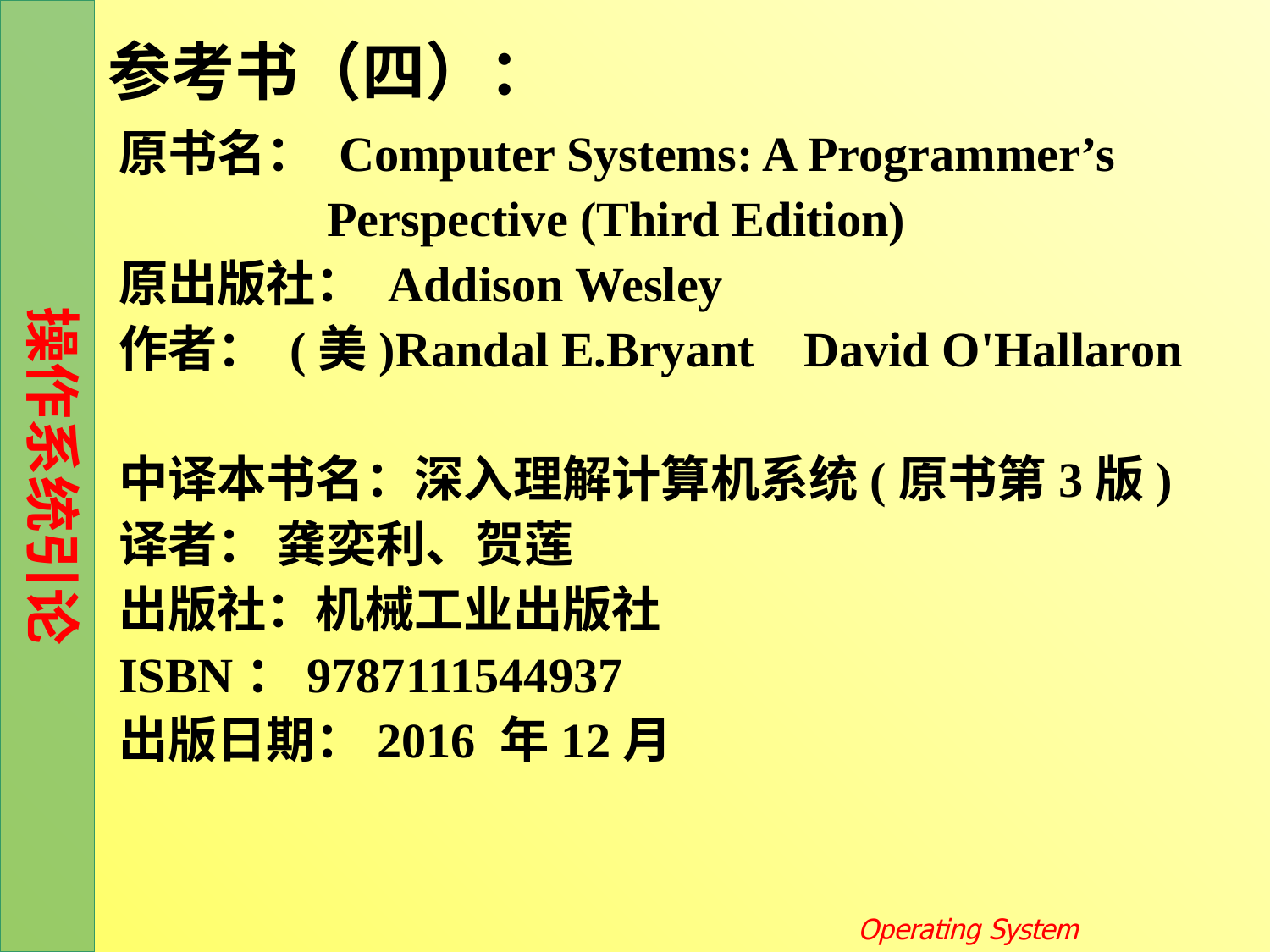

# 参考书（四）：
原书名： Computer Systems: A Programmer’s
                 Perspective (Third Edition)
原出版社： Addison Wesley
作者： (美)Randal E.Bryant    David O'Hallaron

中译本书名：深入理解计算机系统(原书第3版)
译者： 龚奕利、贺莲
出版社：机械工业出版社
ISBN：9787111544937
出版日期：2016 年12月
Operating System
5